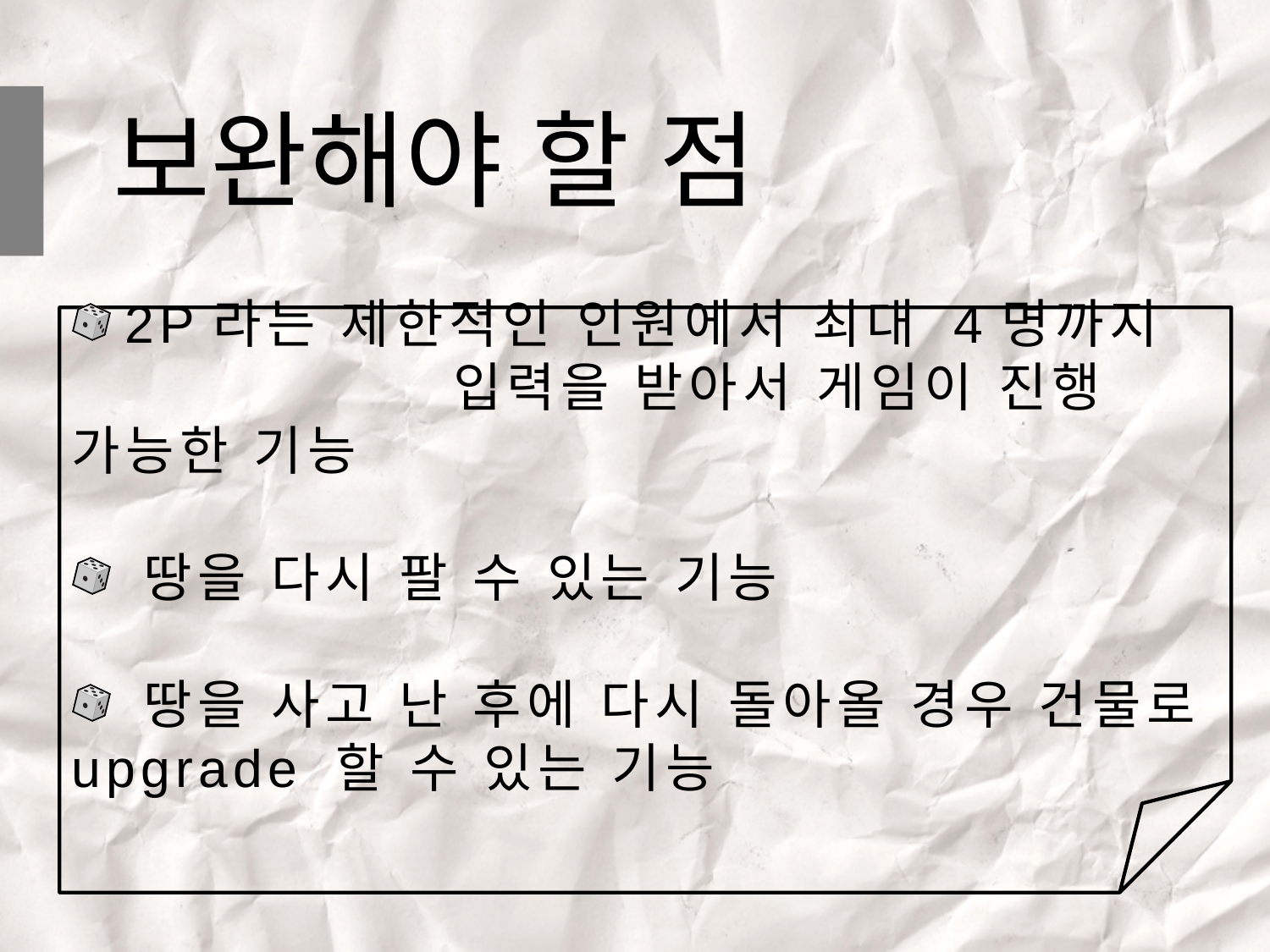

# 보완해야 할 점
 2P라는 제한적인 인원에서 최대 4명까지                      입력을 받아서 게임이 진행 가능한 기능

 땅을 다시 팔 수 있는 기능

 땅을 사고 난 후에 다시 돌아올 경우 건물로 upgrade 할 수 있는 기능